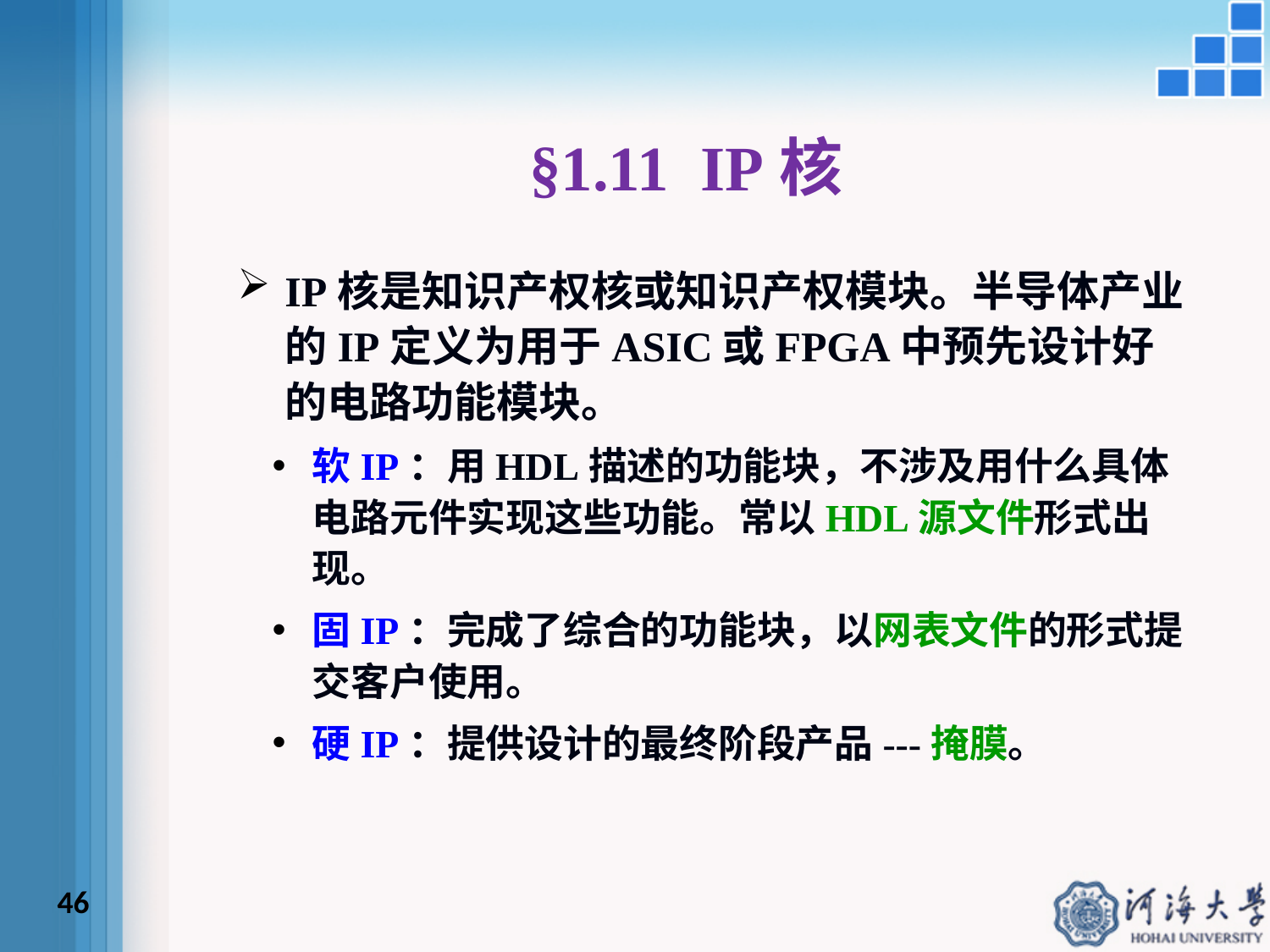

# §1.11  IP核
IP核是知识产权核或知识产权模块。半导体产业的IP定义为用于ASIC或FPGA中预先设计好的电路功能模块。
软IP：用HDL描述的功能块，不涉及用什么具体电路元件实现这些功能。常以HDL源文件形式出现。
固IP：完成了综合的功能块，以网表文件的形式提交客户使用。
硬IP：提供设计的最终阶段产品---掩膜。

46